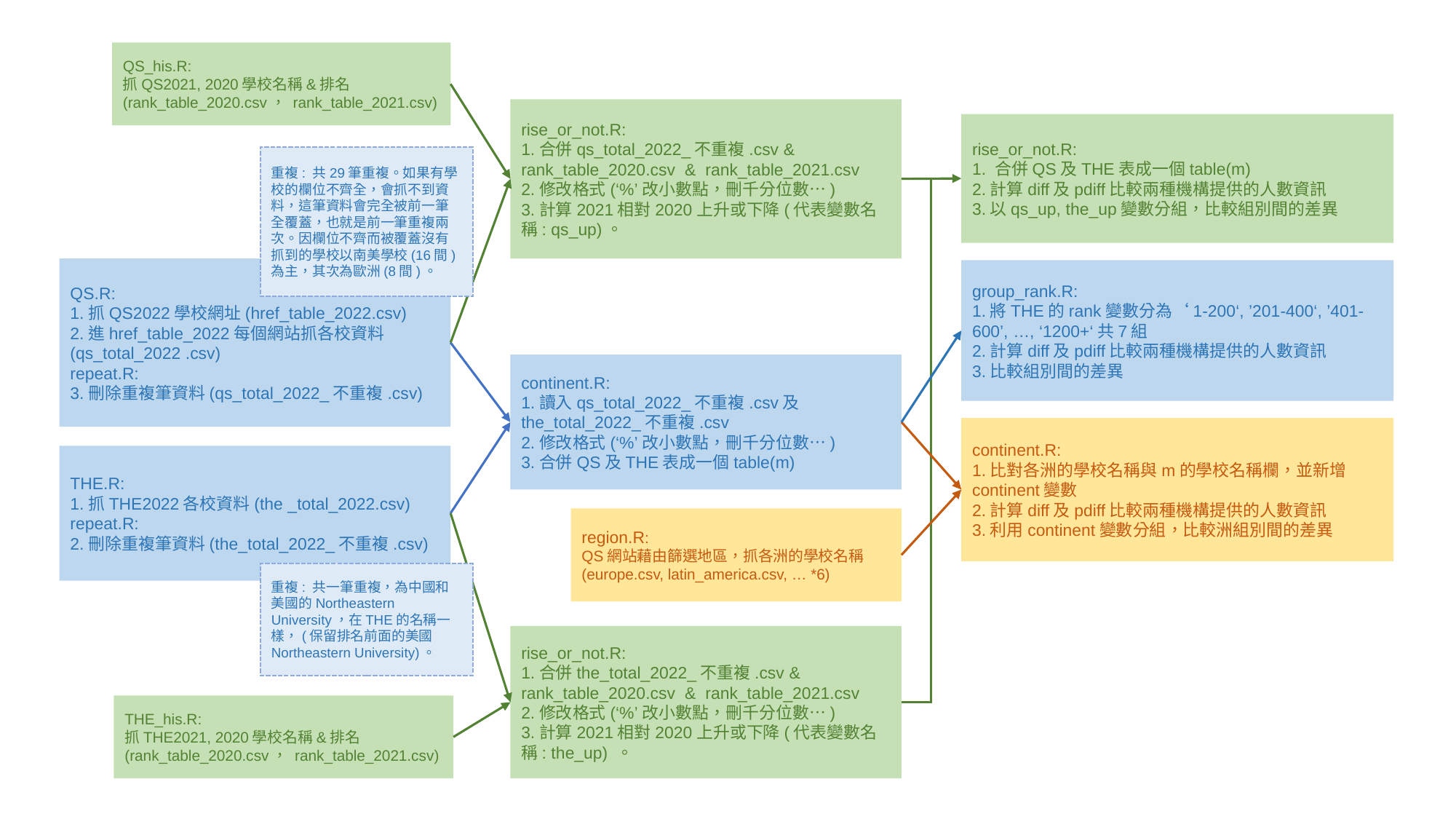

QS_his.R:
抓QS2021, 2020學校名稱&排名(rank_table_2020.csv， rank_table_2021.csv)
rise_or_not.R:
1.合併qs_total_2022_不重複.csv &  rank_table_2020.csv  &  rank_table_2021.csv
2.修改格式(‘%’改小數點，刪千分位數…)
3.計算2021相對2020上升或下降(代表變數名稱: qs_up)。
rise_or_not.R:
1. 合併QS及THE表成一個table(m)
2.計算diff及pdiff比較兩種機構提供的人數資訊
3.以qs_up, the_up變數分組，比較組別間的差異
重複: 共29筆重複。如果有學校的欄位不齊全，會抓不到資料，這筆資料會完全被前一筆全覆蓋，也就是前一筆重複兩次。因欄位不齊而被覆蓋沒有抓到的學校以南美學校(16間)為主，其次為歐洲(8間)。
QS.R:
1.抓QS2022學校網址(href_table_2022.csv)
2.進href_table_2022每個網站抓各校資料(qs_total_2022 .csv)
repeat.R:
3.刪除重複筆資料(qs_total_2022_不重複.csv)
group_rank.R:
1.將THE的rank變數分為‘1-200‘, ’201-400‘, ’401-600’, …, ‘1200+‘共7組
2.計算diff及pdiff比較兩種機構提供的人數資訊
3.比較組別間的差異
continent.R:
1.讀入qs_total_2022_不重複.csv及the_total_2022_不重複.csv
2.修改格式(‘%’改小數點，刪千分位數…)
3.合併QS及THE表成一個table(m)
continent.R:
1.比對各洲的學校名稱與m的學校名稱欄，並新增continent變數
2.計算diff及pdiff比較兩種機構提供的人數資訊
3.利用continent變數分組，比較洲組別間的差異
THE.R:
1.抓THE2022各校資料(the _total_2022.csv)
repeat.R:
2.刪除重複筆資料(the_total_2022_不重複.csv)
region.R:
QS網站藉由篩選地區，抓各洲的學校名稱(europe.csv, latin_america.csv, … *6)
重複: 共一筆重複，為中國和美國的Northeastern University，在THE的名稱一樣，(保留排名前面的美國Northeastern University)。
rise_or_not.R:
1.合併the_total_2022_不重複.csv &  rank_table_2020.csv  &  rank_table_2021.csv
2.修改格式(‘%’改小數點，刪千分位數…)
3.計算2021相對2020上升或下降(代表變數名稱: the_up) 。
THE_his.R:
抓THE2021, 2020學校名稱&排名(rank_table_2020.csv， rank_table_2021.csv)